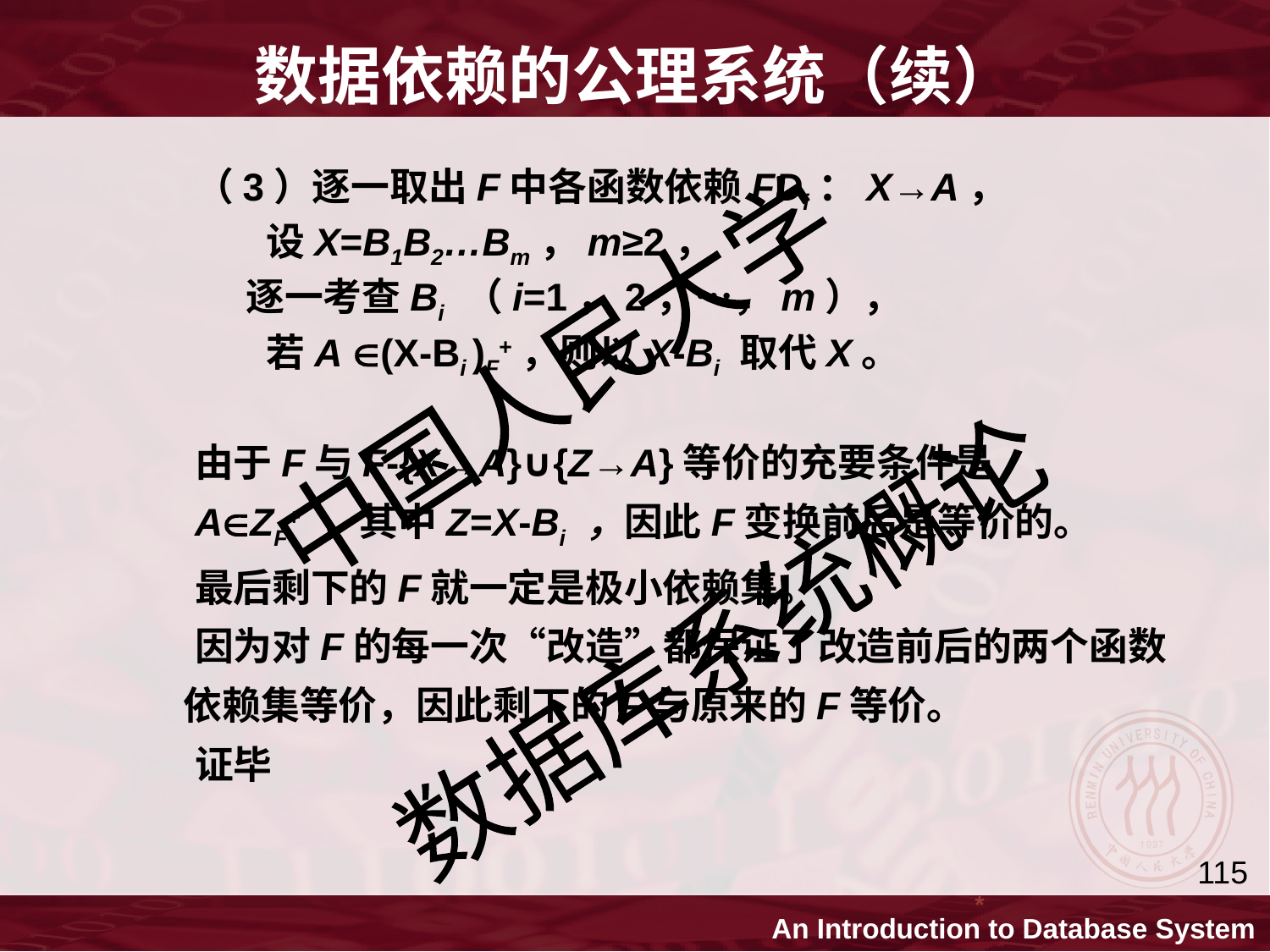

数据依赖的公理系统（续）
（3）逐一取出F中各函数依赖FDi：X→A，
    	       设X=B1B2…Bm，m≥2，
                   逐一考查Bi （i=1，2，…，m），
    	       若A ∈(X-Bi )F+，则以X-Bi 取代X。

  	由于F与F-{X→A}∪{Z→A}等价的充要条件是
	A∈ZF+ ，其中Z=X-Bi ，因此F变换前后是等价的。
	最后剩下的F就一定是极小依赖集。
    	因为对F的每一次“改造”都保证了改造前后的两个函数
            依赖集等价，因此剩下的F与原来的F等价。
    	证毕

*